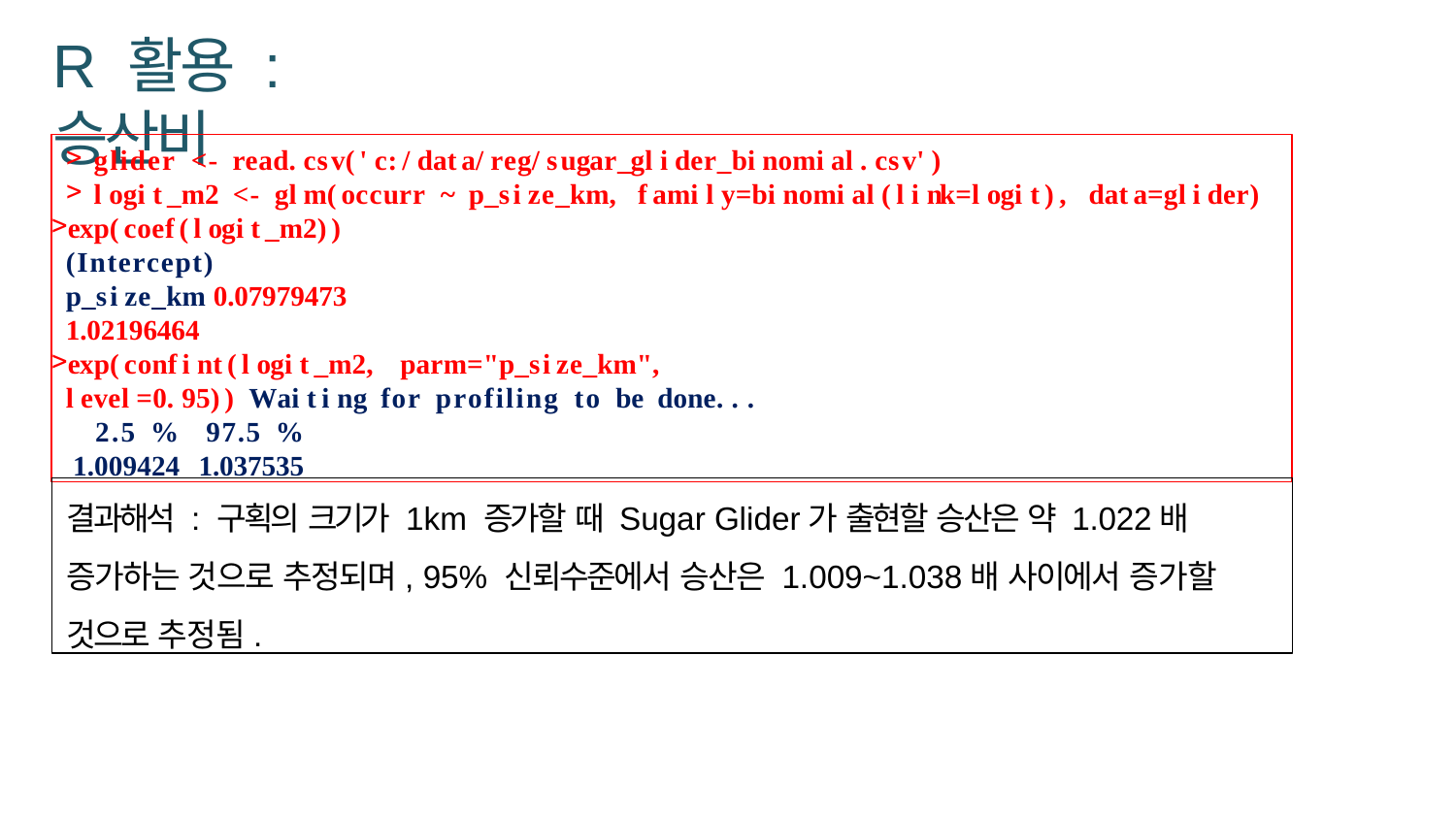

# R 활용 : 승산비
glider <- read.csv('c:/data/reg/sugar_glider_binomial.csv')
logit_m2 <- glm(occurr ~ p_size_km, family=binomial(link=logit), data=glider)
exp(coef(logit_m2)) (Intercept)		p_size_km 0.07979473	1.02196464
exp(confint(logit_m2,  parm="p_size_km",  level=0.95)) Waiting for profiling to be done...
2.5 %	97.5 %
1.009424 1.037535
결과해석 : 구획의 크기가 1km 증가할 때 Sugar Glider가 출현할 승산은 약 1.022배
증가하는 것으로 추정되며, 95% 신뢰수준에서 승산은 1.009~1.038배 사이에서 증가할
것으로 추정됨.